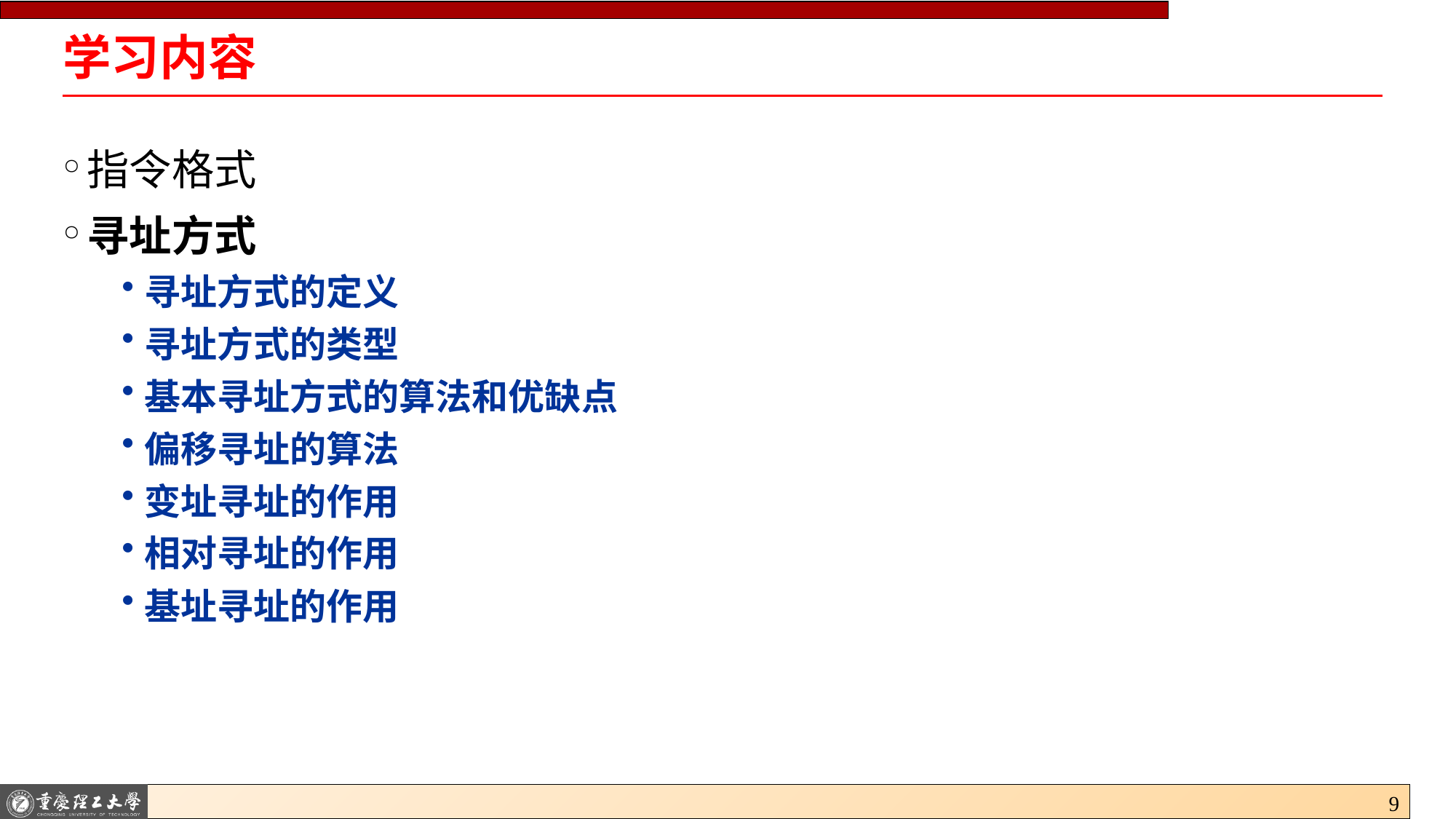

# 学习内容
指令格式
寻址方式
寻址方式的定义
寻址方式的类型
基本寻址方式的算法和优缺点
偏移寻址的算法
变址寻址的作用
相对寻址的作用
基址寻址的作用